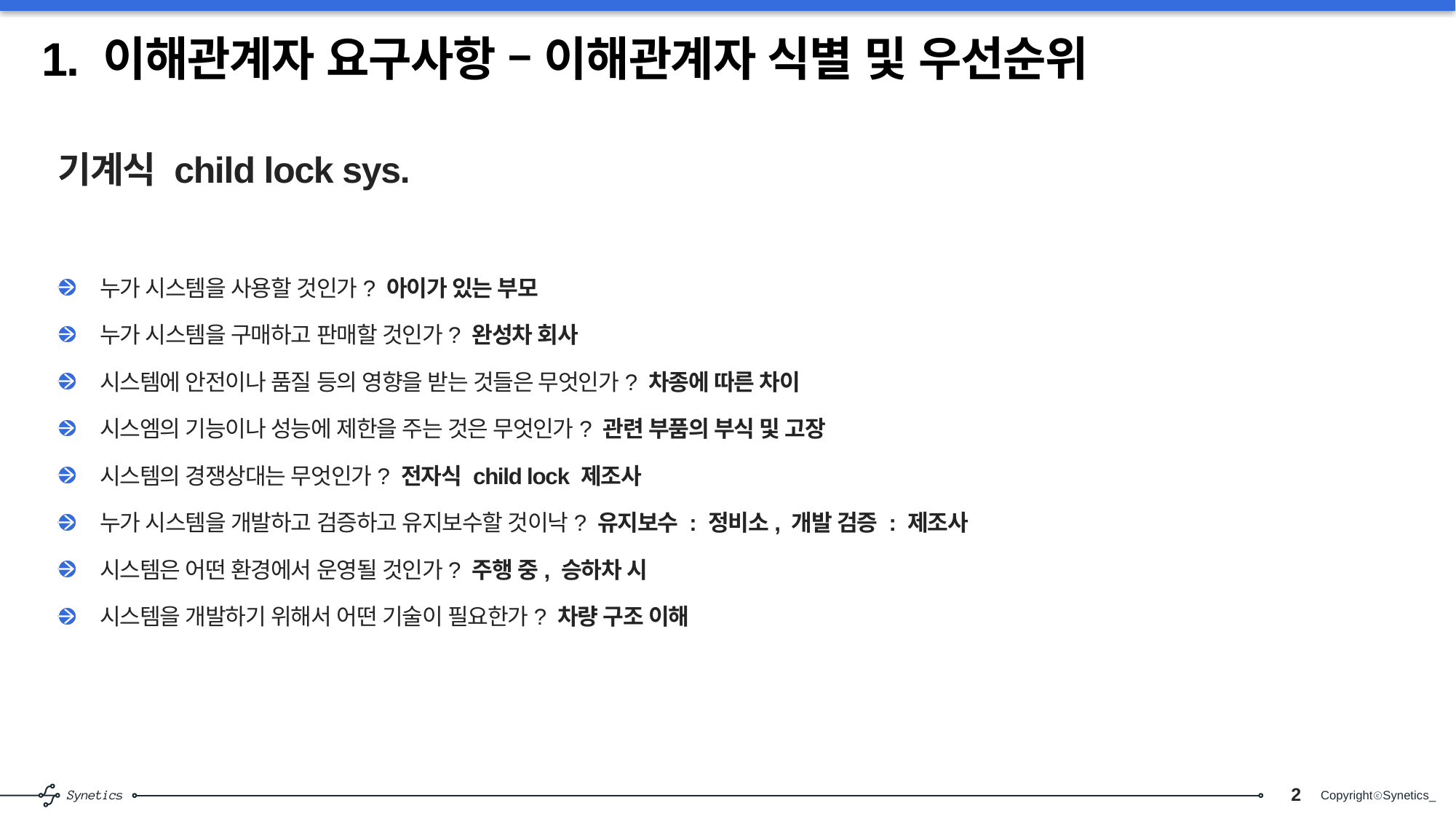

# 1. 이해관계자 요구사항 – 이해관계자 식별 및 우선순위
기계식 child lock sys.

누가 시스템을 사용할 것인가? 아이가 있는 부모
누가 시스템을 구매하고 판매할 것인가? 완성차 회사
시스템에 안전이나 품질 등의 영향을 받는 것들은 무엇인가? 차종에 따른 차이
시스엠의 기능이나 성능에 제한을 주는 것은 무엇인가? 관련 부품의 부식 및 고장
시스템의 경쟁상대는 무엇인가? 전자식 child lock 제조사
누가 시스템을 개발하고 검증하고 유지보수할 것이낙? 유지보수 : 정비소, 개발 검증 : 제조사
시스템은 어떤 환경에서 운영될 것인가? 주행 중, 승하차 시
시스템을 개발하기 위해서 어떤 기술이 필요한가? 차량 구조 이해